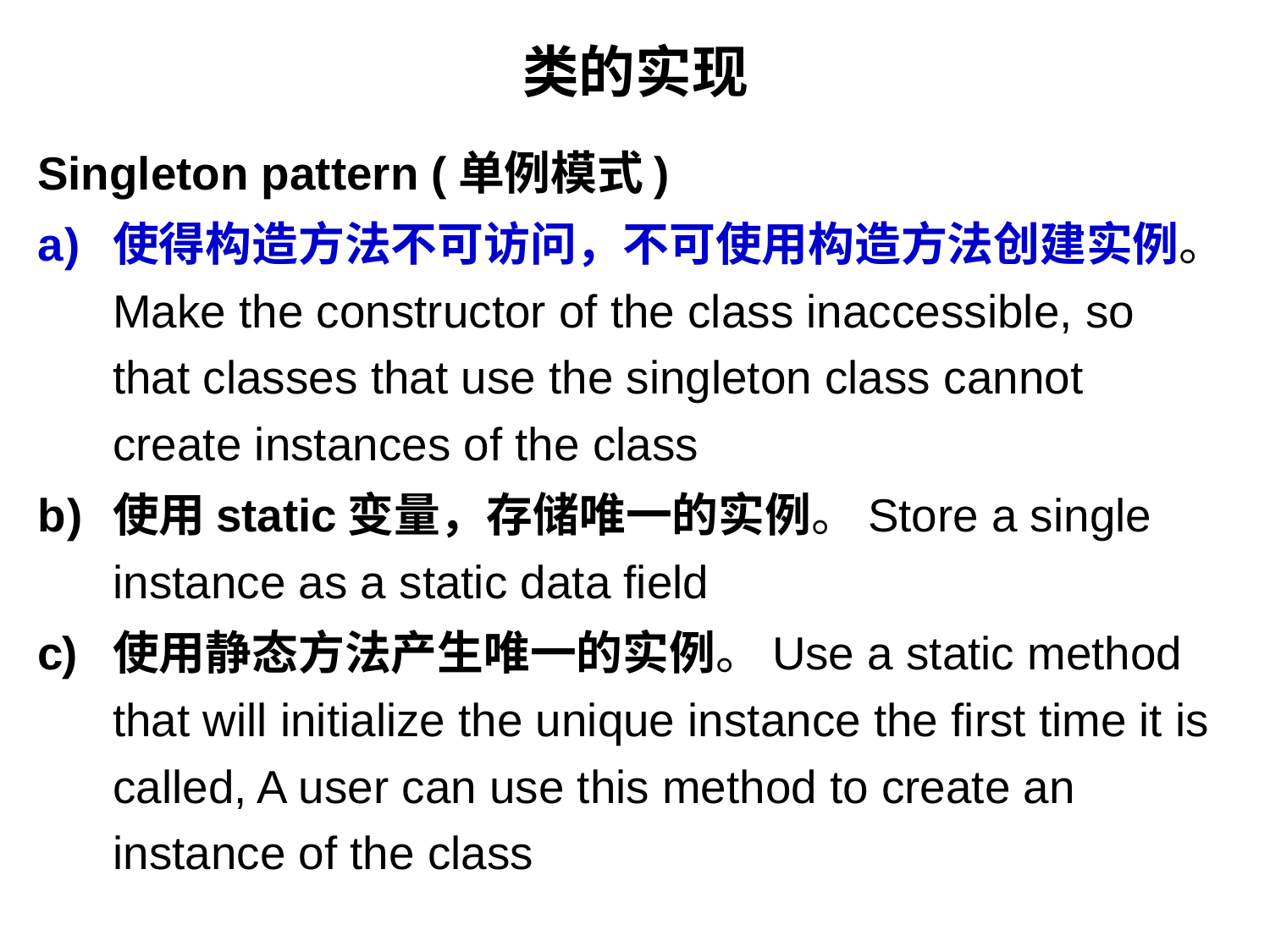

# 类的实现
Singleton pattern (单例模式)
使得构造方法不可访问，不可使用构造方法创建实例。Make the constructor of the class inaccessible, so that classes that use the singleton class cannot create instances of the class
使用static变量，存储唯一的实例。Store a single instance as a static data field
使用静态方法产生唯一的实例。Use a static method that will initialize the unique instance the first time it is called, A user can use this method to create an instance of the class